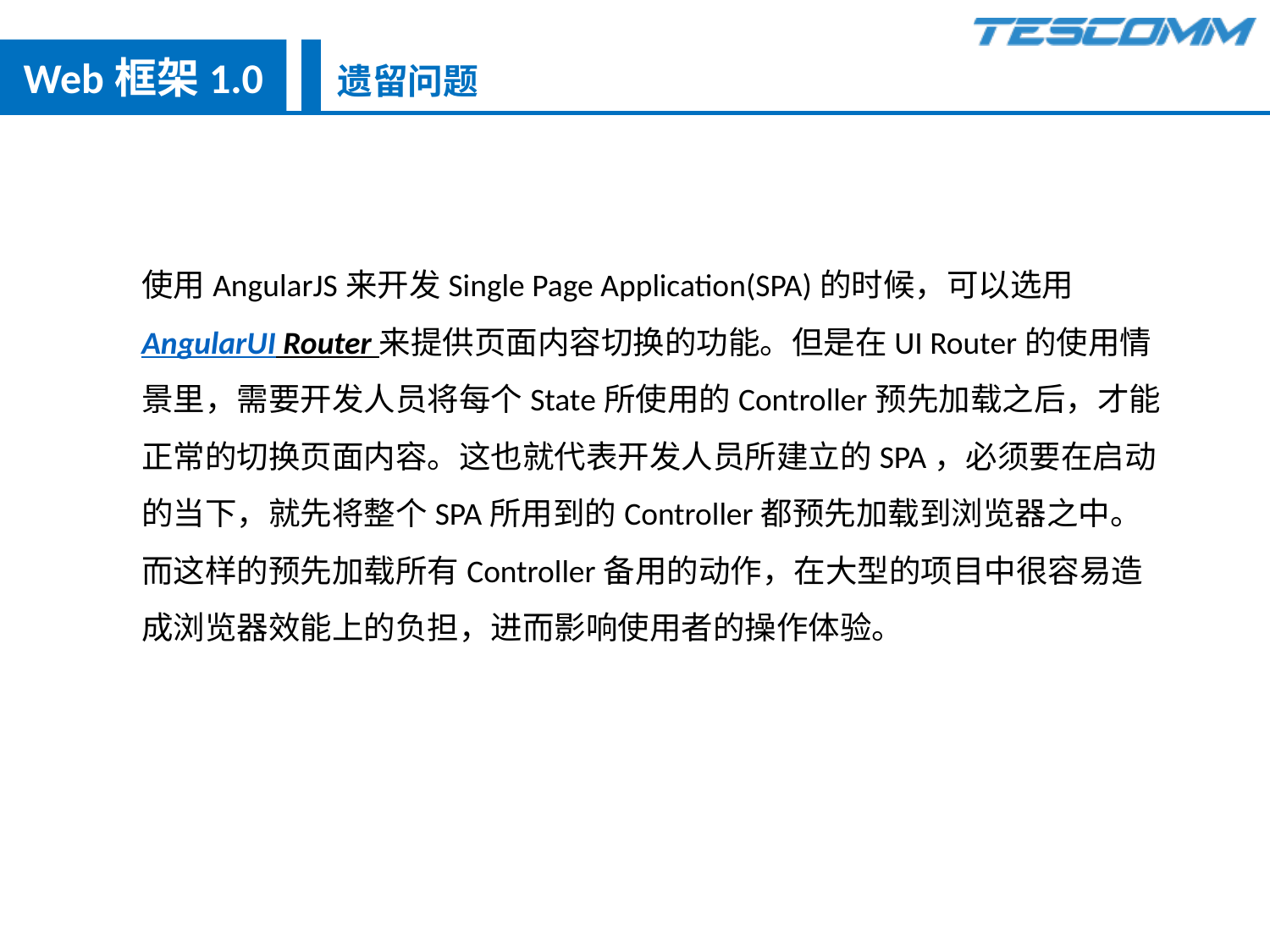

Web框架1.0

遗留问题
使用AngularJS来开发Single Page Application(SPA)的时候，可以选用 AngularUI Router 来提供页面内容切换的功能。但是在UI Router的使用情景里，需要开发人员将每个State所使用的Controller预先加载之后，才能正常的切换页面内容。这也就代表开发人员所建立的SPA，必须要在启动的当下，就先将整个SPA所用到的Controller都预先加载到浏览器之中。而这样的预先加载所有Controller备用的动作，在大型的项目中很容易造成浏览器效能上的负担，进而影响使用者的操作体验。